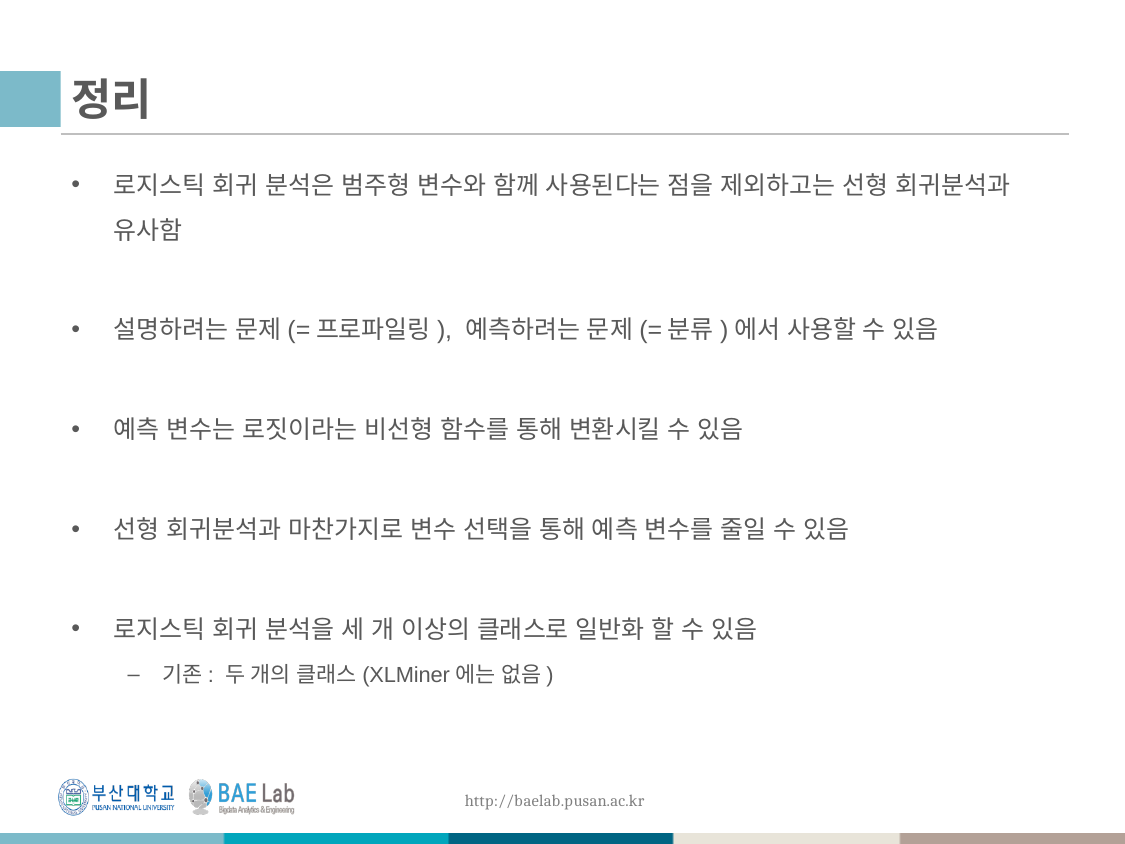

# 정리
로지스틱 회귀 분석은 범주형 변수와 함께 사용된다는 점을 제외하고는 선형 회귀분석과 유사함

설명하려는 문제(=프로파일링), 예측하려는 문제(=분류)에서 사용할 수 있음

예측 변수는 로짓이라는 비선형 함수를 통해 변환시킬 수 있음

선형 회귀분석과 마찬가지로 변수 선택을 통해 예측 변수를 줄일 수 있음

로지스틱 회귀 분석을 세 개 이상의 클래스로 일반화 할 수 있음
기존: 두 개의 클래스(XLMiner에는 없음)